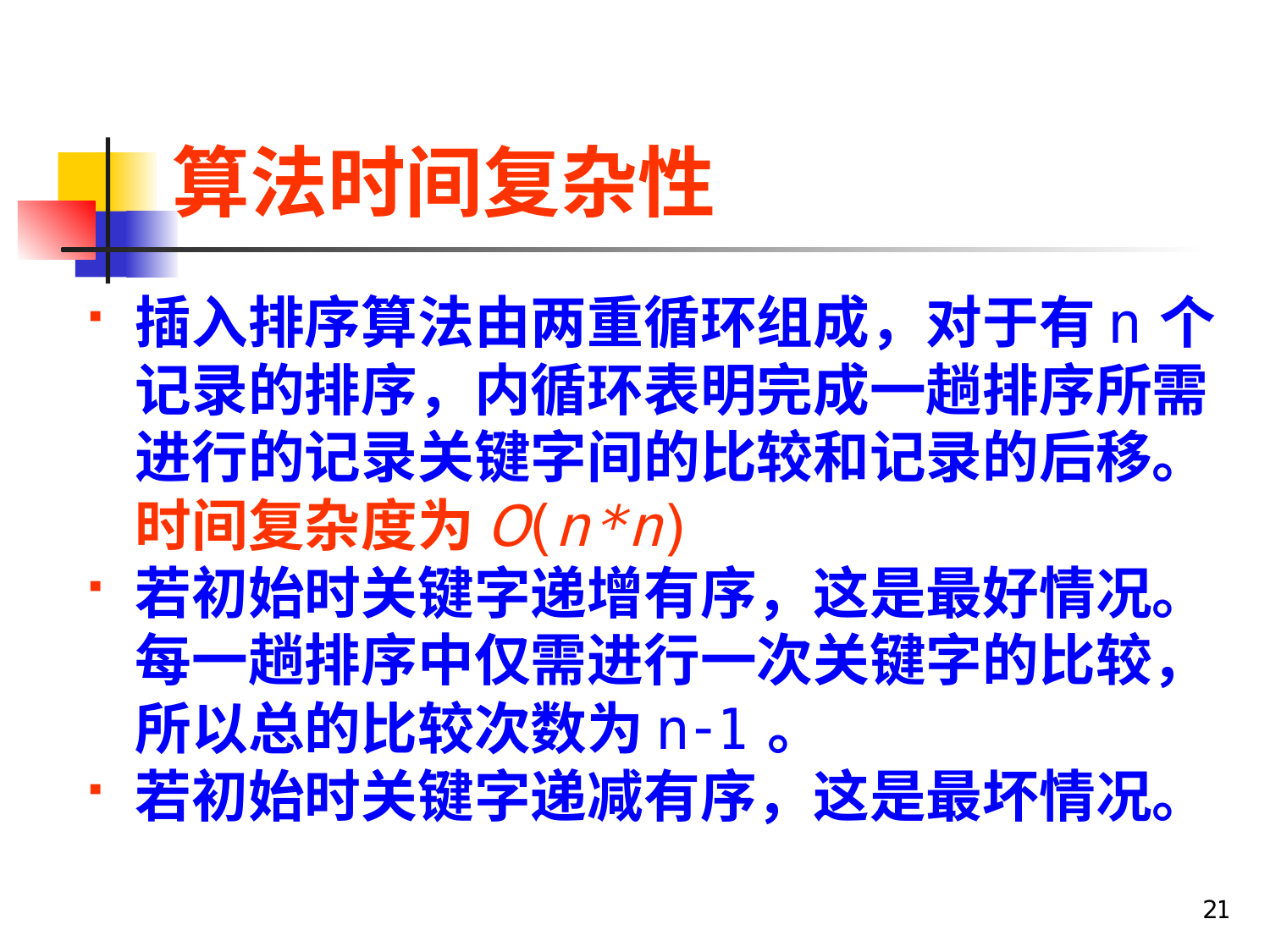

# 算法时间复杂性
插入排序算法由两重循环组成，对于有n个记录的排序，内循环表明完成一趟排序所需进行的记录关键字间的比较和记录的后移。时间复杂度为O(n*n)
若初始时关键字递增有序，这是最好情况。每一趟排序中仅需进行一次关键字的比较，所以总的比较次数为n-1。
若初始时关键字递减有序，这是最坏情况。
21